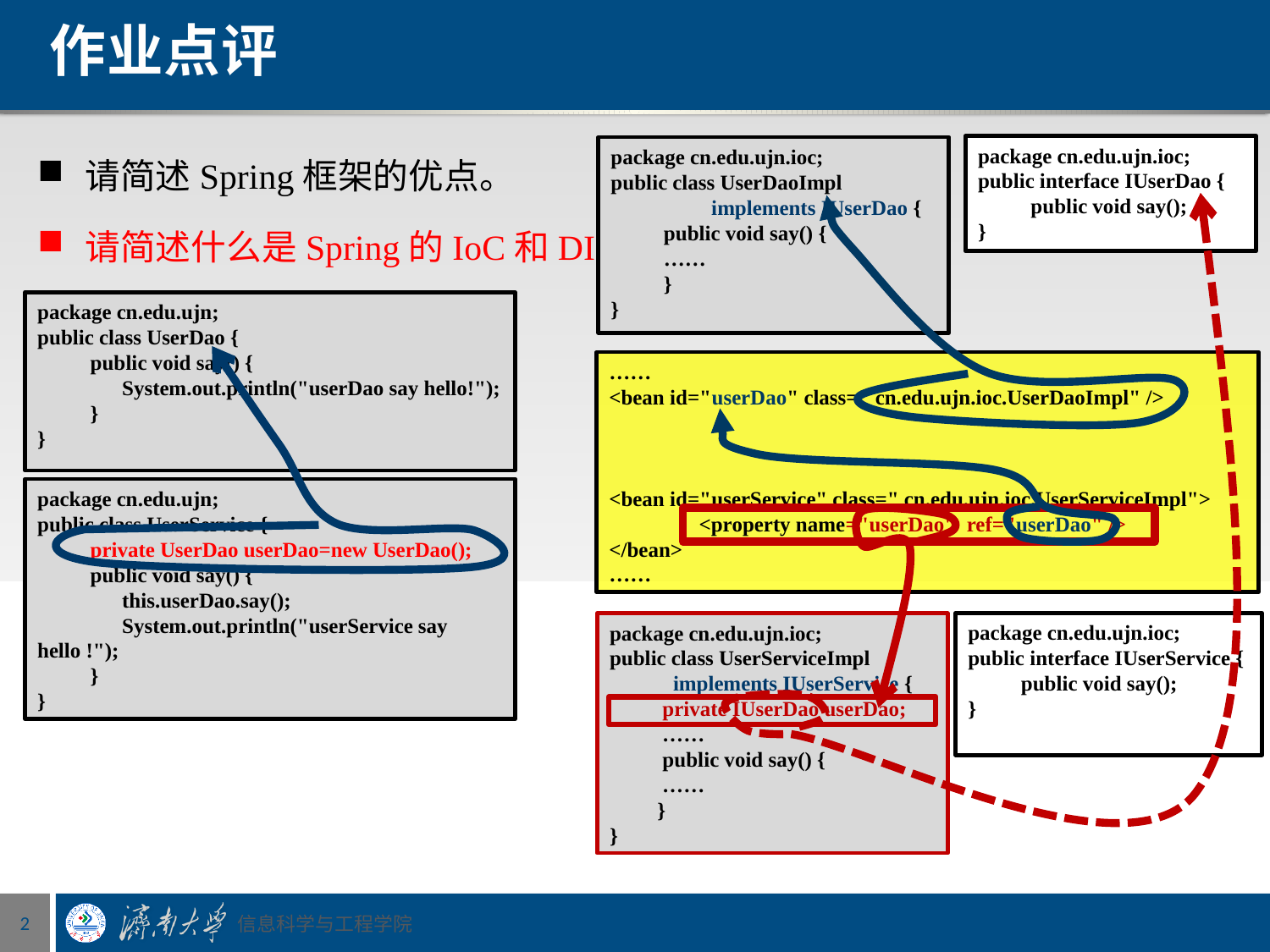

# 作业点评
请简述Spring框架的优点。
请简述什么是Spring的IoC和DI。

package cn.edu.ujn.ioc;
public interface IUserDao {
          public void say();
}
package cn.edu.ujn.ioc;
public class UserDaoImpl
                   implements IUserDao {
          public void say() {
          ……
          }
}

package cn.edu.ujn;
public class UserDao {
          public void say() {
                System.out.println("userDao say hello!");
          }
}

……
<bean id="userDao" class=" cn.edu.ujn.ioc.UserDaoImpl" />

<bean id="userService" class=" cn.edu.ujn.ioc.UserServiceImpl">
                 <property name="userDao"  ref="userDao" />
</bean>
……

package cn.edu.ujn;
public class UserService {
          private UserDao userDao=new UserDao();
          public void say() {
                this.userDao.say();
                System.out.println("userService say hello !");
          }
}

package cn.edu.ujn.ioc;
public class UserServiceImpl
            implements IUserService {
          private IUserDao userDao;
          ……
          public void say() {
          ……
         }
}
package cn.edu.ujn.ioc;
public interface IUserService {
          public void say();
}